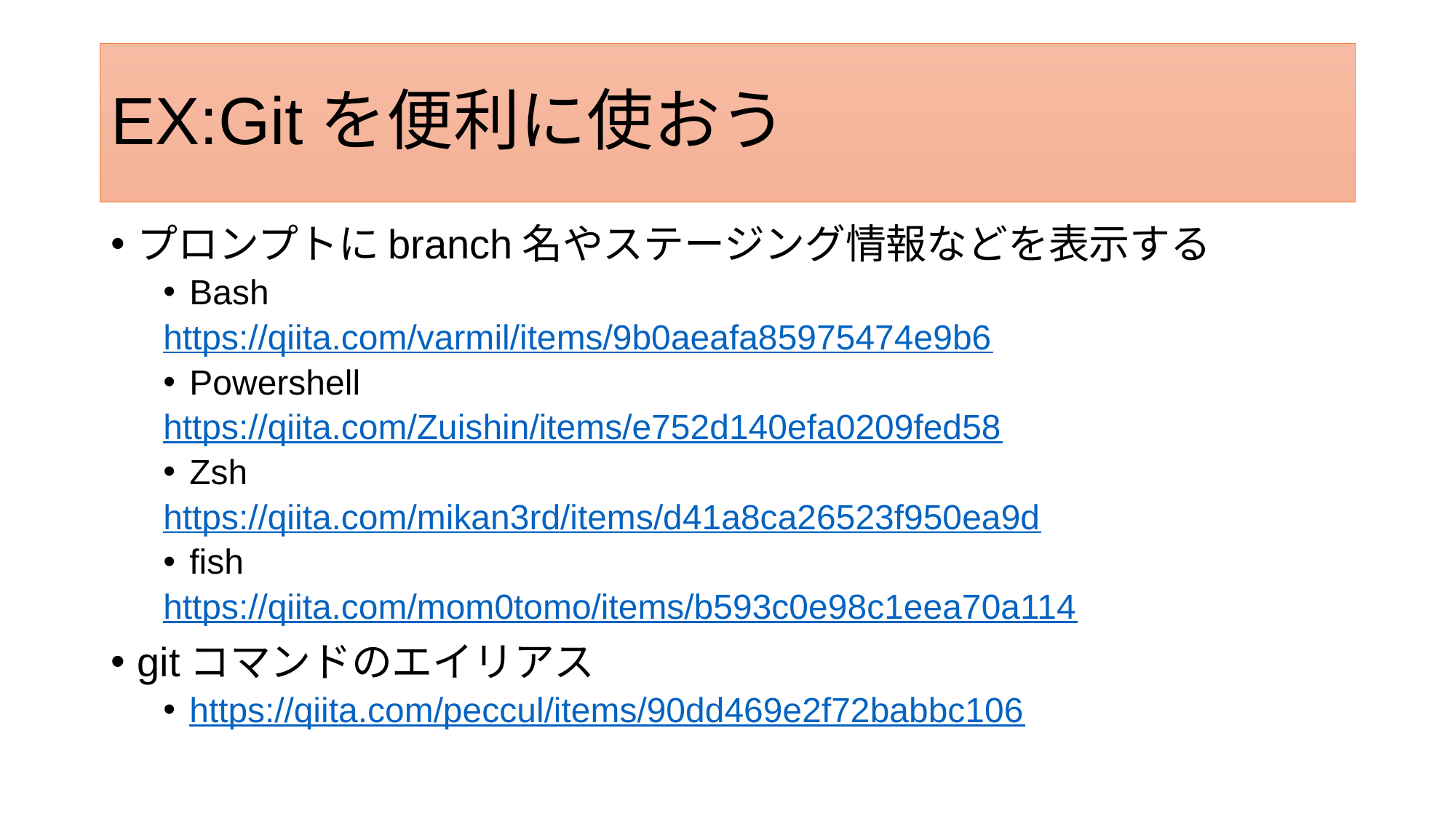

# EX:Gitを便利に使おう
プロンプトにbranch名やステージング情報などを表示する
Bash
https://qiita.com/varmil/items/9b0aeafa85975474e9b6
Powershell
https://qiita.com/Zuishin/items/e752d140efa0209fed58
Zsh
https://qiita.com/mikan3rd/items/d41a8ca26523f950ea9d
fish
https://qiita.com/mom0tomo/items/b593c0e98c1eea70a114
gitコマンドのエイリアス
https://qiita.com/peccul/items/90dd469e2f72babbc106